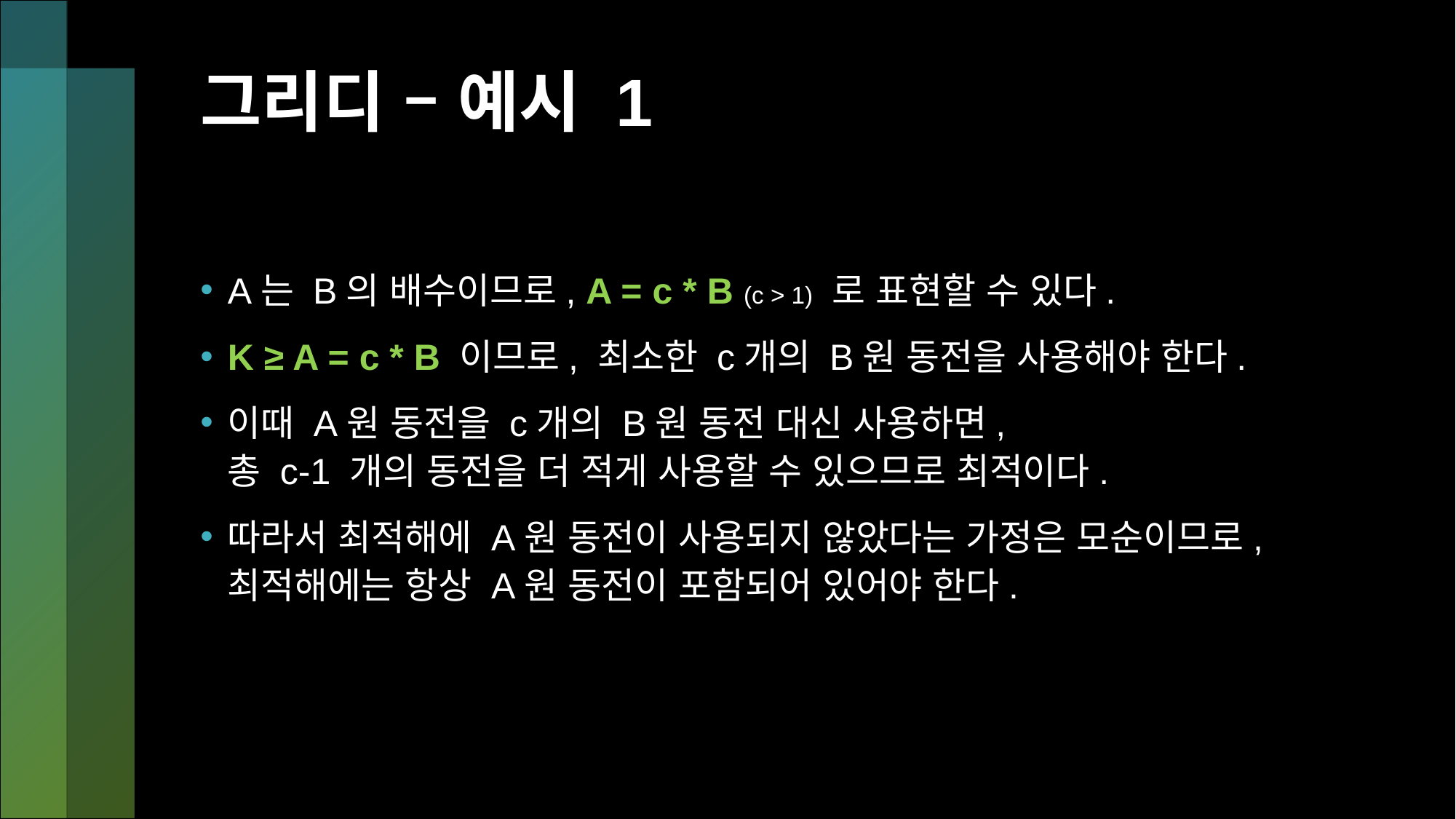

# 그리디 – 예시 1
A는 B의 배수이므로, A = c * B (c > 1) 로 표현할 수 있다.
K ≥ A = c * B 이므로, 최소한 c개의 B원 동전을 사용해야 한다.
이때 A원 동전을 c개의 B원 동전 대신 사용하면,
총 c-1 개의 동전을 더 적게 사용할 수 있으므로 최적이다.
따라서 최적해에 A원 동전이 사용되지 않았다는 가정은 모순이므로,
최적해에는 항상 A원 동전이 포함되어 있어야 한다.